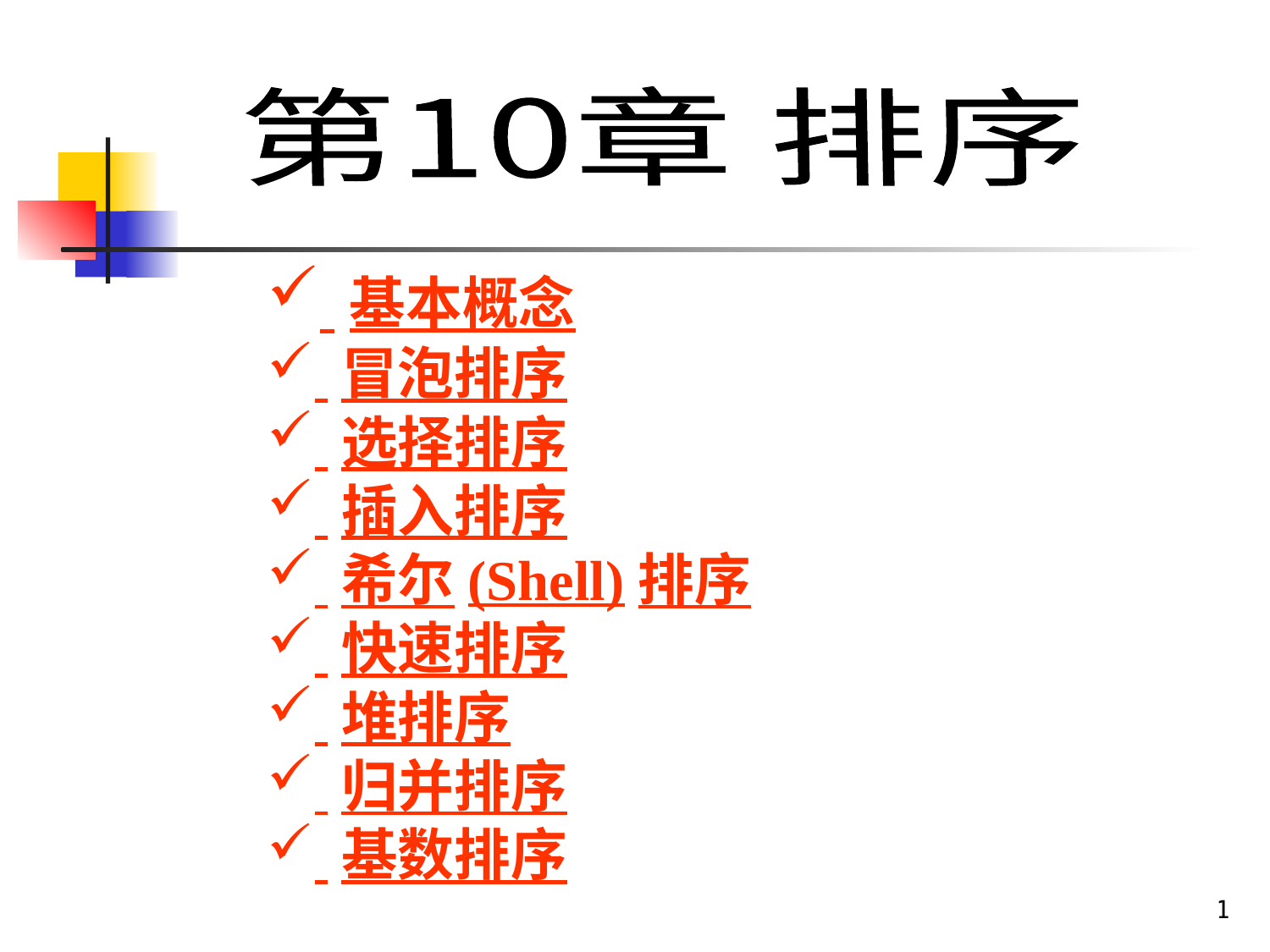

第10章 排序
 基本概念
 冒泡排序
 选择排序
 插入排序
 希尔(Shell)排序
 快速排序
 堆排序
 归并排序
 基数排序
1